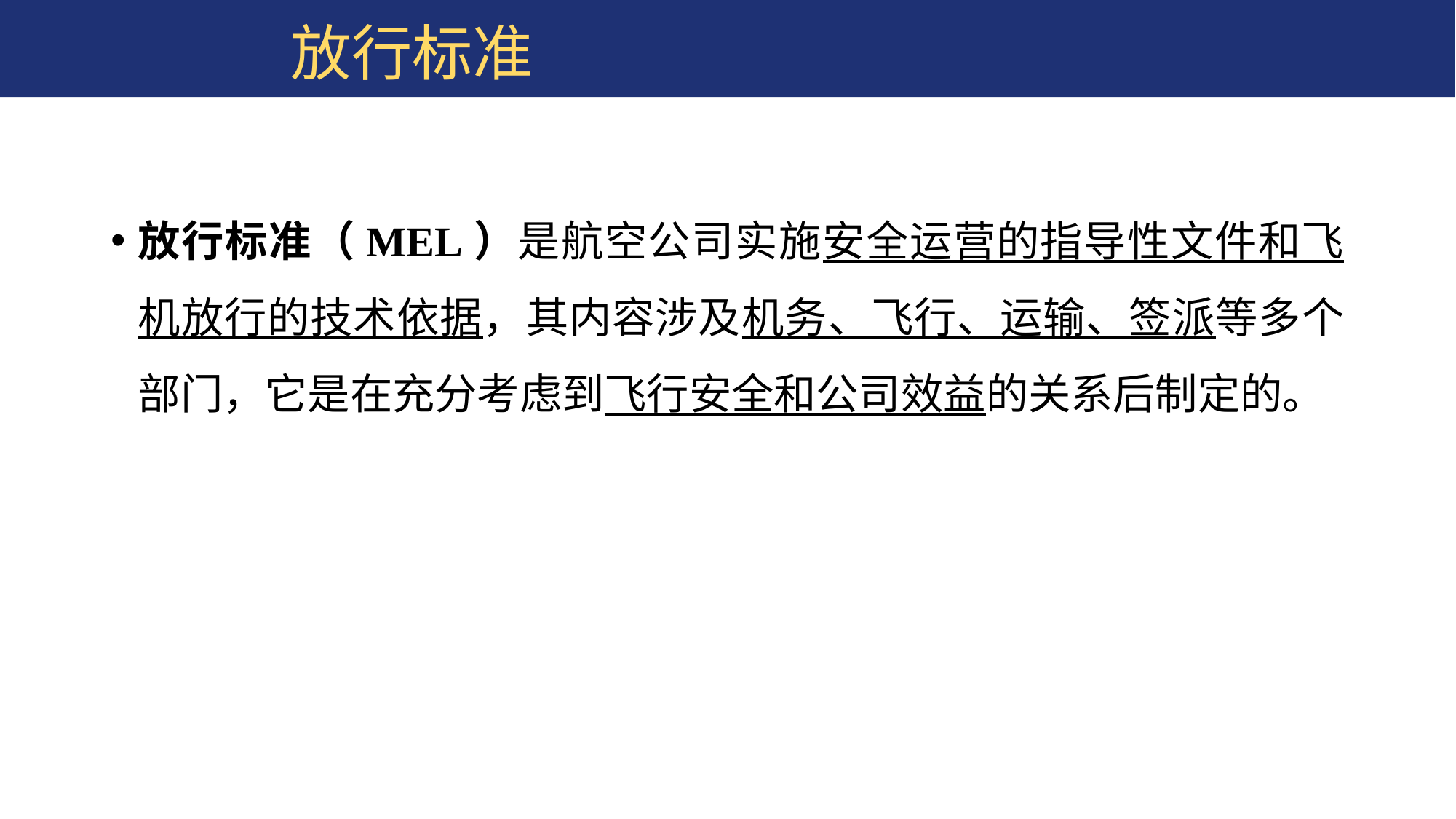

# 放行标准
放行标准（MEL）是航空公司实施安全运营的指导性文件和飞机放行的技术依据，其内容涉及机务、飞行、运输、签派等多个部门，它是在充分考虑到飞行安全和公司效益的关系后制定的。